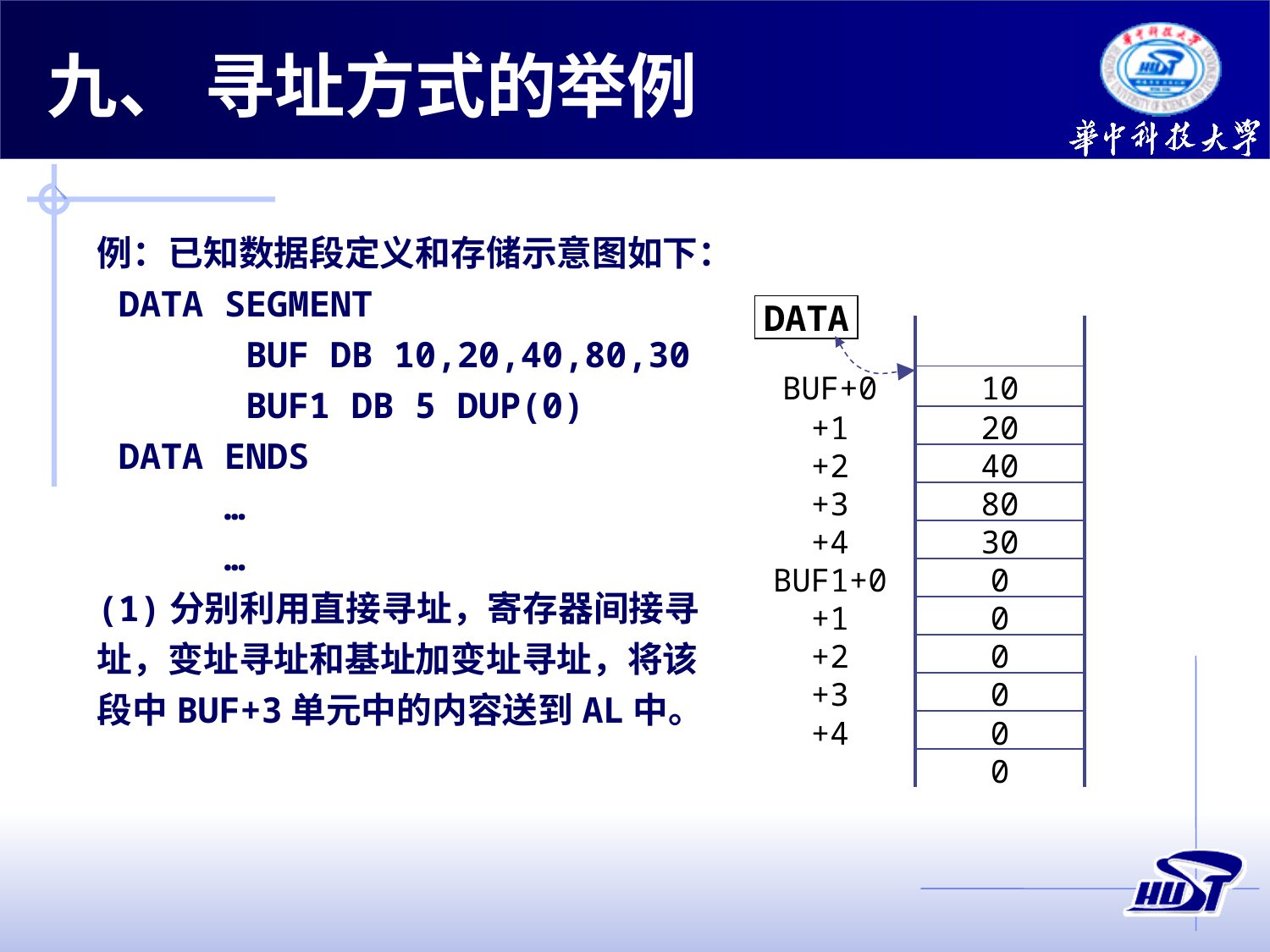

九、 寻址方式的举例
例：已知数据段定义和存储示意图如下：
 DATA SEGMENT
       BUF DB 10,20,40,80,30
       BUF1 DB 5 DUP(0)
 DATA ENDS
     	…
	…
(1)分别利用直接寻址，寄存器间接寻址，变址寻址和基址加变址寻址，将该段中BUF+3单元中的内容送到AL中。
DATA
|  |  |
| --- | --- |
| BUF+0 | 10 |
| +1 | 20 |
| +2 | 40 |
| +3 | 80 |
| +4 | 30 |
| BUF1+0 | 0 |
| +1 | 0 |
| +2 | 0 |
| +3 | 0 |
| +4 | 0 |
|  | 0 |